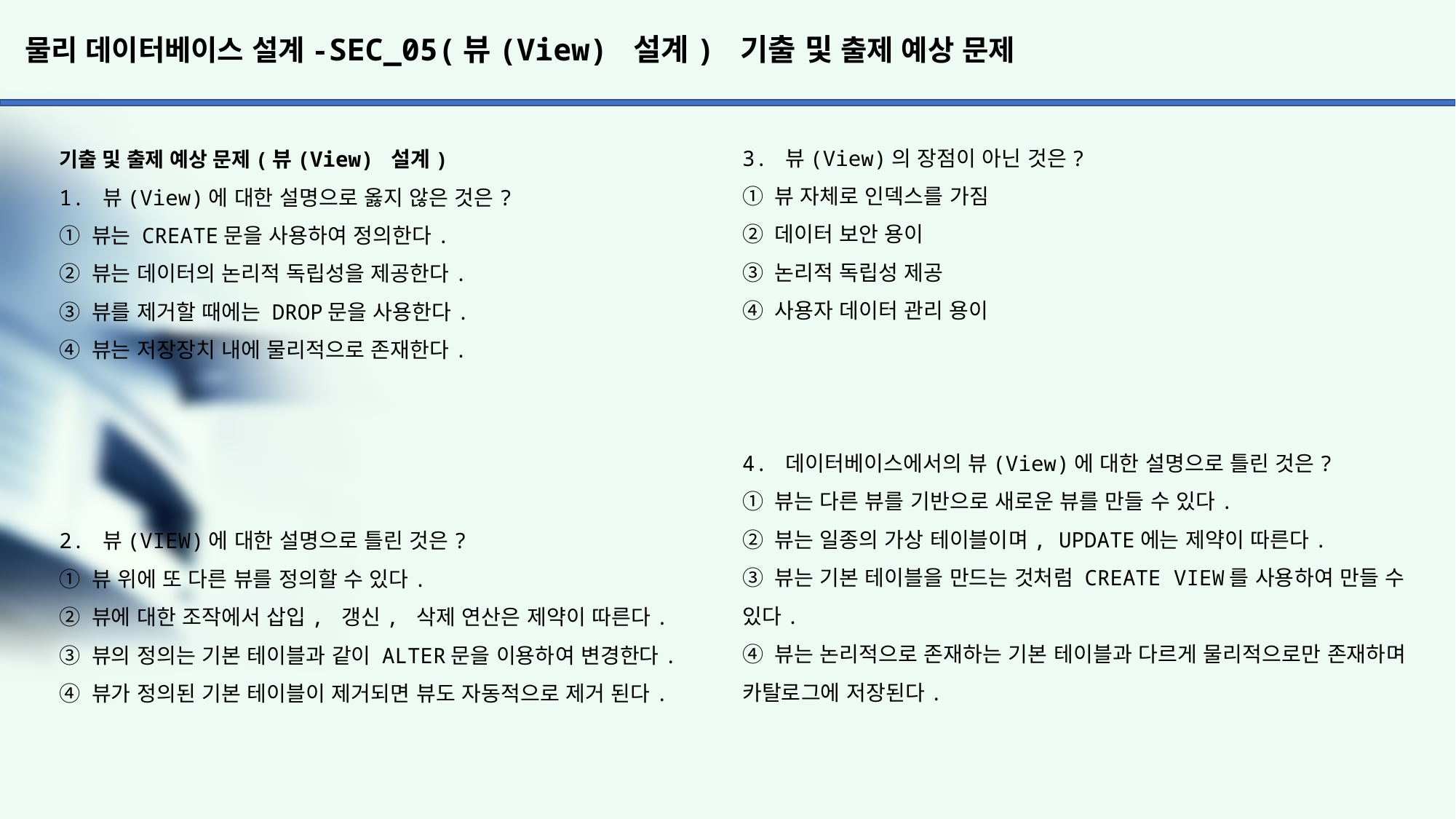

# 물리 데이터베이스 설계-SEC_05(뷰(View) 설계) 기출 및 출제 예상 문제
3. 뷰(View)의 장점이 아닌 것은?
① 뷰 자체로 인덱스를 가짐
② 데이터 보안 용이
③ 논리적 독립성 제공
④ 사용자 데이터 관리 용이

4. 데이터베이스에서의 뷰(View)에 대한 설명으로 틀린 것은?
① 뷰는 다른 뷰를 기반으로 새로운 뷰를 만들 수 있다.
② 뷰는 일종의 가상 테이블이며, UPDATE에는 제약이 따른다.
③ 뷰는 기본 테이블을 만드는 것처럼 CREATE VIEW를 사용하여 만들 수 있다.
④ 뷰는 논리적으로 존재하는 기본 테이블과 다르게 물리적으로만 존재하며 카탈로그에 저장된다.
기출 및 출제 예상 문제(뷰(View) 설계)
1. 뷰(View)에 대한 설명으로 옳지 않은 것은?
① 뷰는 CREATE문을 사용하여 정의한다.
② 뷰는 데이터의 논리적 독립성을 제공한다.
③ 뷰를 제거할 때에는 DROP문을 사용한다.
④ 뷰는 저장장치 내에 물리적으로 존재한다.

2. 뷰(VIEW)에 대한 설명으로 틀린 것은?
① 뷰 위에 또 다른 뷰를 정의할 수 있다.
② 뷰에 대한 조작에서 삽입, 갱신, 삭제 연산은 제약이 따른다.
③ 뷰의 정의는 기본 테이블과 같이 ALTER문을 이용하여 변경한다.
④ 뷰가 정의된 기본 테이블이 제거되면 뷰도 자동적으로 제거 된다.